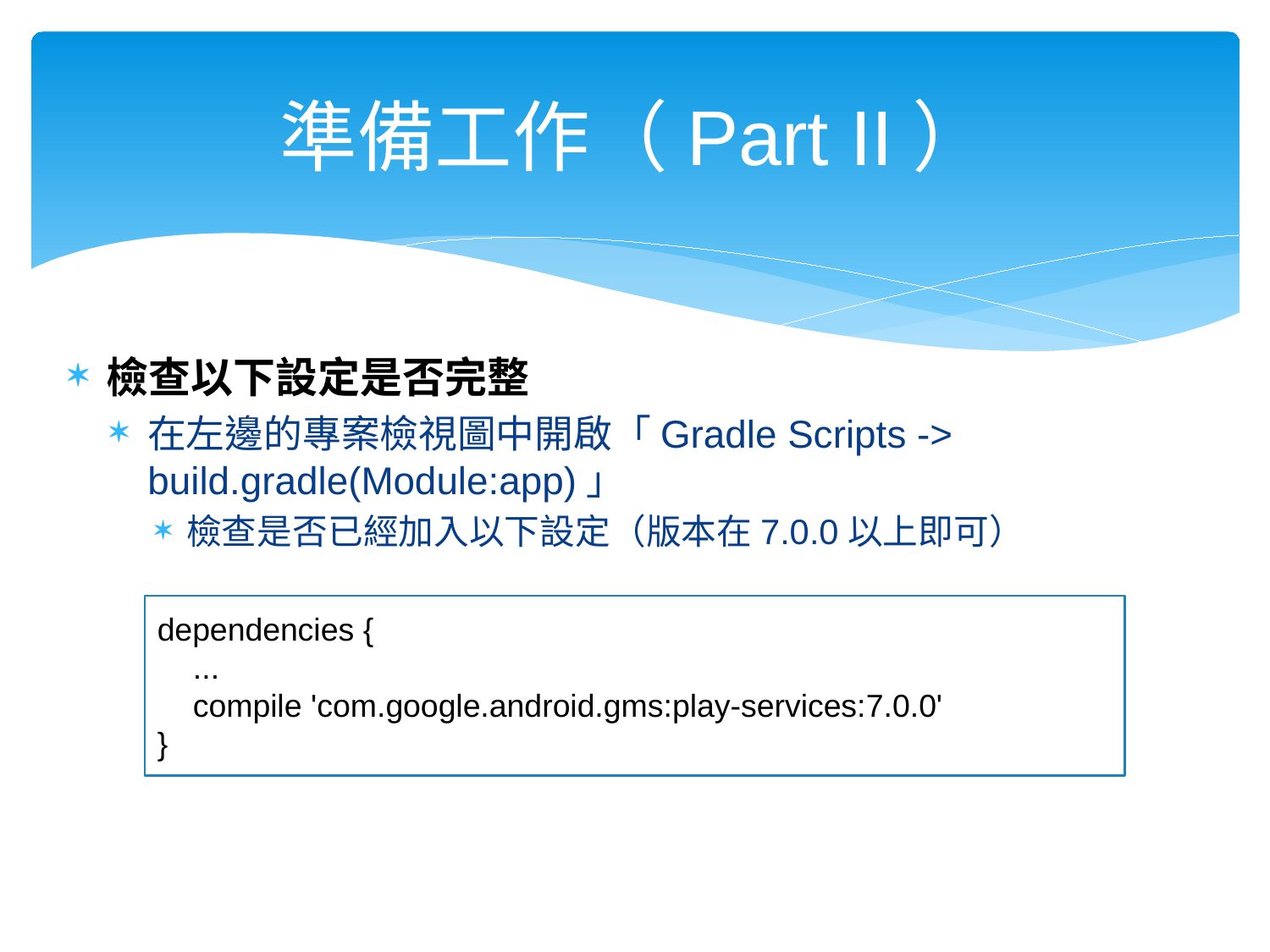

# 準備工作（Part II）
檢查以下設定是否完整
在左邊的專案檢視圖中開啟「Gradle Scripts -> build.gradle(Module:app)」
檢查是否已經加入以下設定（版本在7.0.0以上即可）
dependencies {
    ...
    compile 'com.google.android.gms:play-services:7.0.0'
}